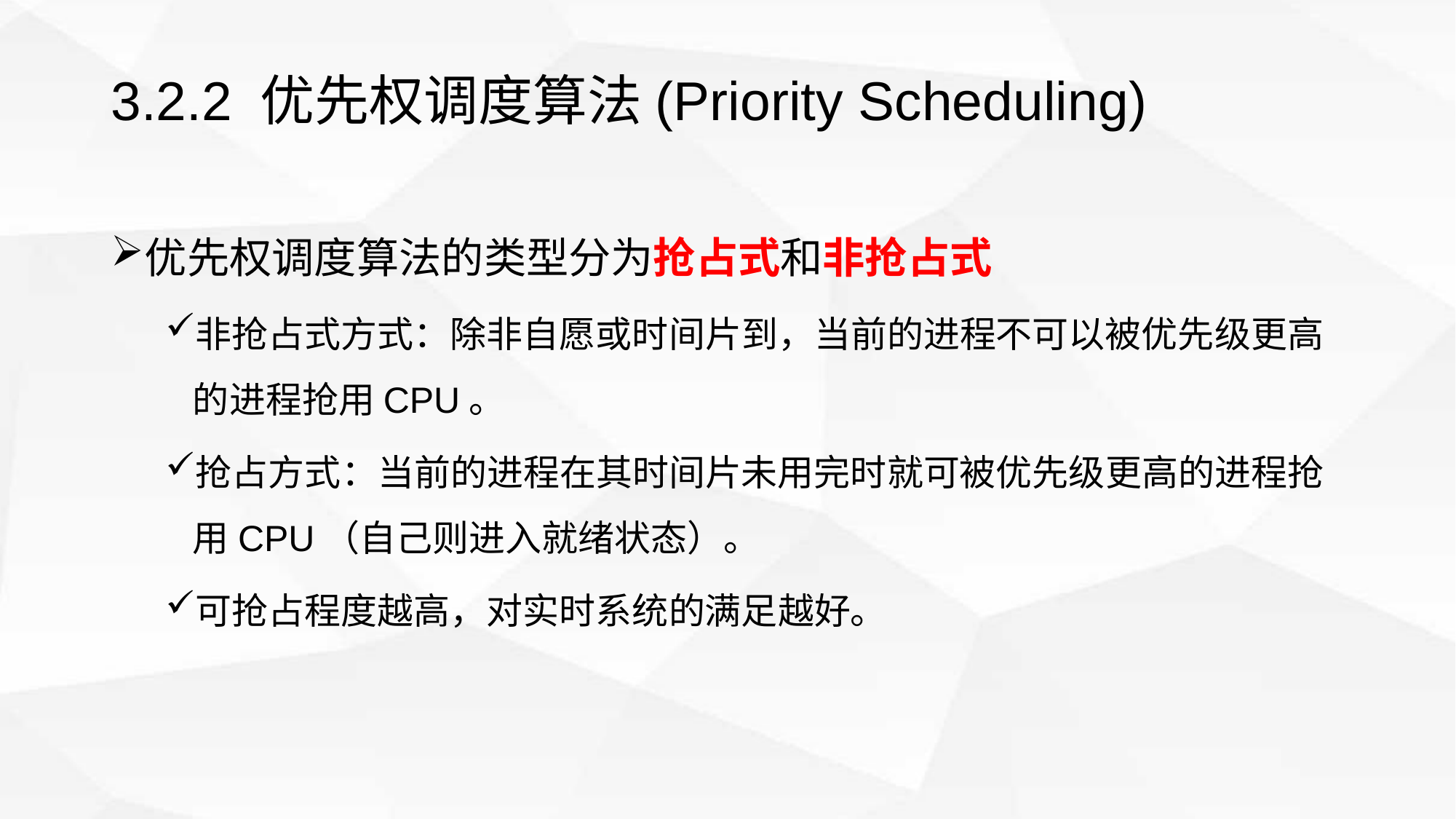

# 3.2.2 优先权调度算法(Priority Scheduling)
优先权调度算法的类型分为抢占式和非抢占式
非抢占式方式：除非自愿或时间片到，当前的进程不可以被优先级更高的进程抢用CPU。
抢占方式：当前的进程在其时间片未用完时就可被优先级更高的进程抢用CPU（自己则进入就绪状态）。
可抢占程度越高，对实时系统的满足越好。